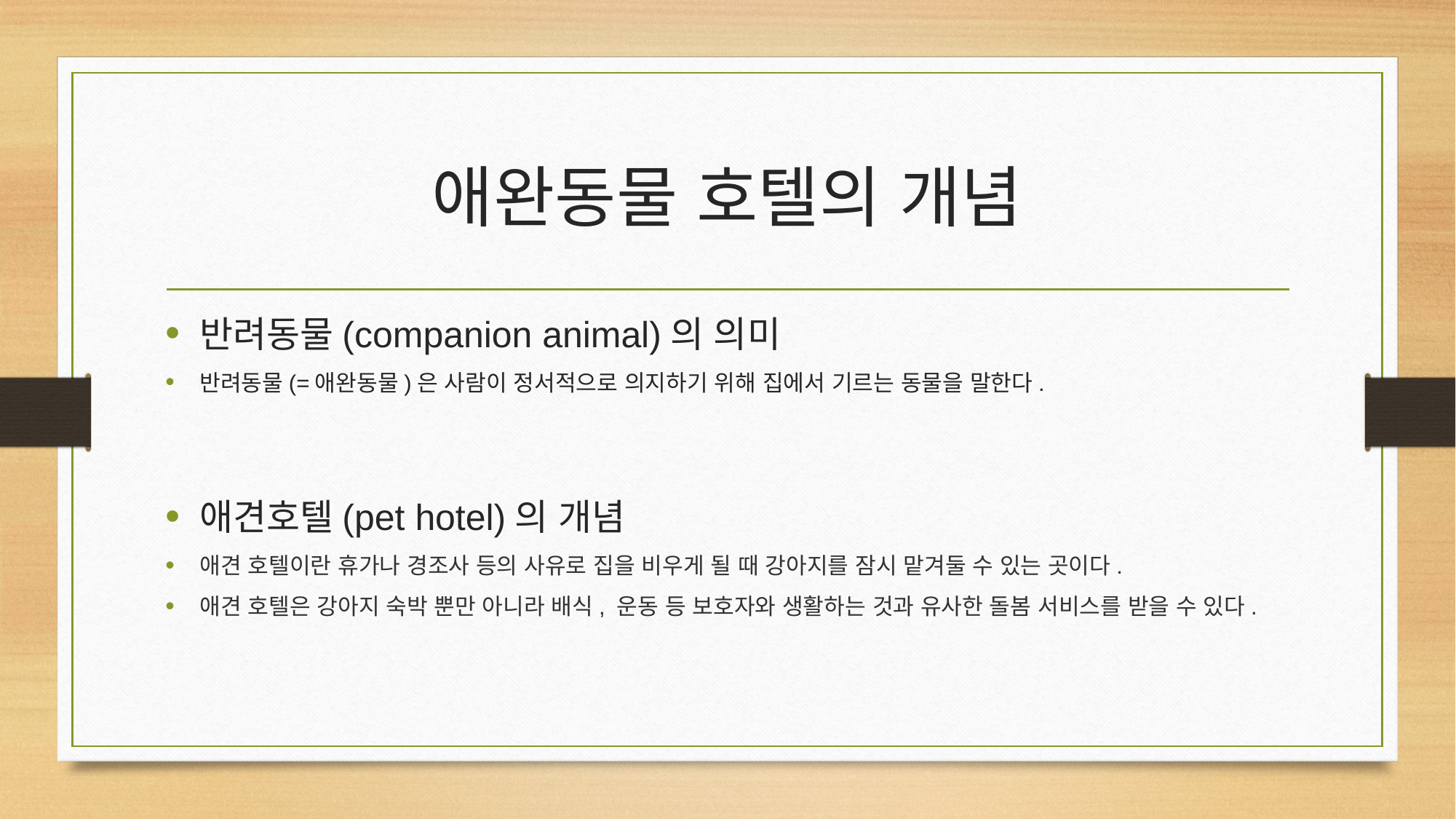

# 애완동물 호텔의 개념
반려동물(companion animal)의 의미
반려동물(=애완동물)은 사람이 정서적으로 의지하기 위해 집에서 기르는 동물을 말한다.

애견호텔(pet hotel)의 개념
애견 호텔이란 휴가나 경조사 등의 사유로 집을 비우게 될 때 강아지를 잠시 맡겨둘 수 있는 곳이다.
애견 호텔은 강아지 숙박 뿐만 아니라 배식, 운동 등 보호자와 생활하는 것과 유사한 돌봄 서비스를 받을 수 있다.